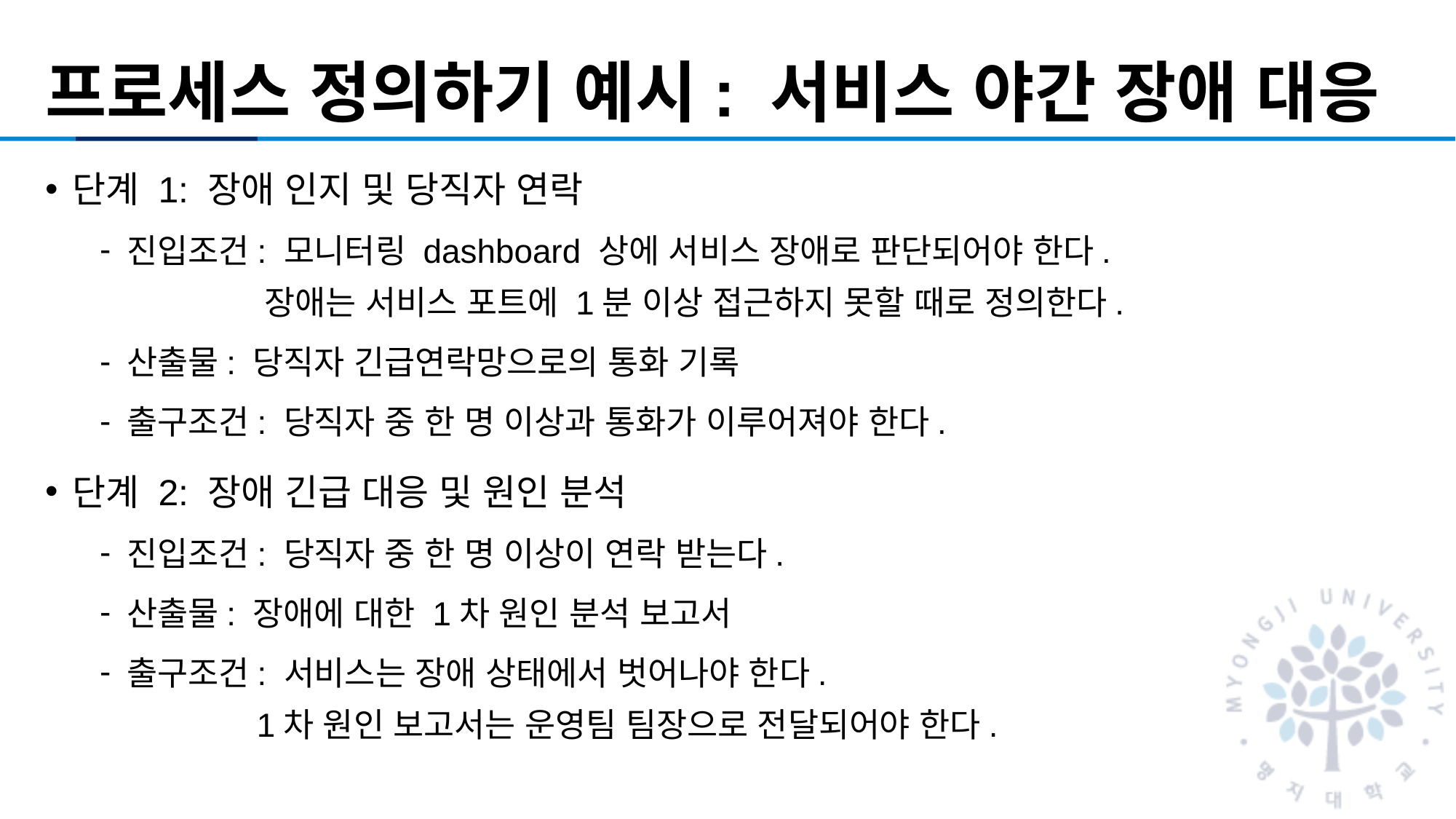

# 프로세스 정의하기 예시: 서비스 야간 장애 대응
단계 1: 장애 인지 및 당직자 연락
진입조건: 모니터링 dashboard 상에 서비스 장애로 판단되어야 한다.
              장애는 서비스 포트에 1분 이상 접근하지 못할 때로 정의한다.
산출물: 당직자 긴급연락망으로의 통화 기록
출구조건: 당직자 중 한 명 이상과 통화가 이루어져야 한다.
단계 2: 장애 긴급 대응 및 원인 분석
진입조건: 당직자 중 한 명 이상이 연락 받는다.
산출물: 장애에 대한 1차 원인 분석 보고서
출구조건: 서비스는 장애 상태에서 벗어나야 한다.
              1차 원인 보고서는 운영팀 팀장으로 전달되어야 한다.